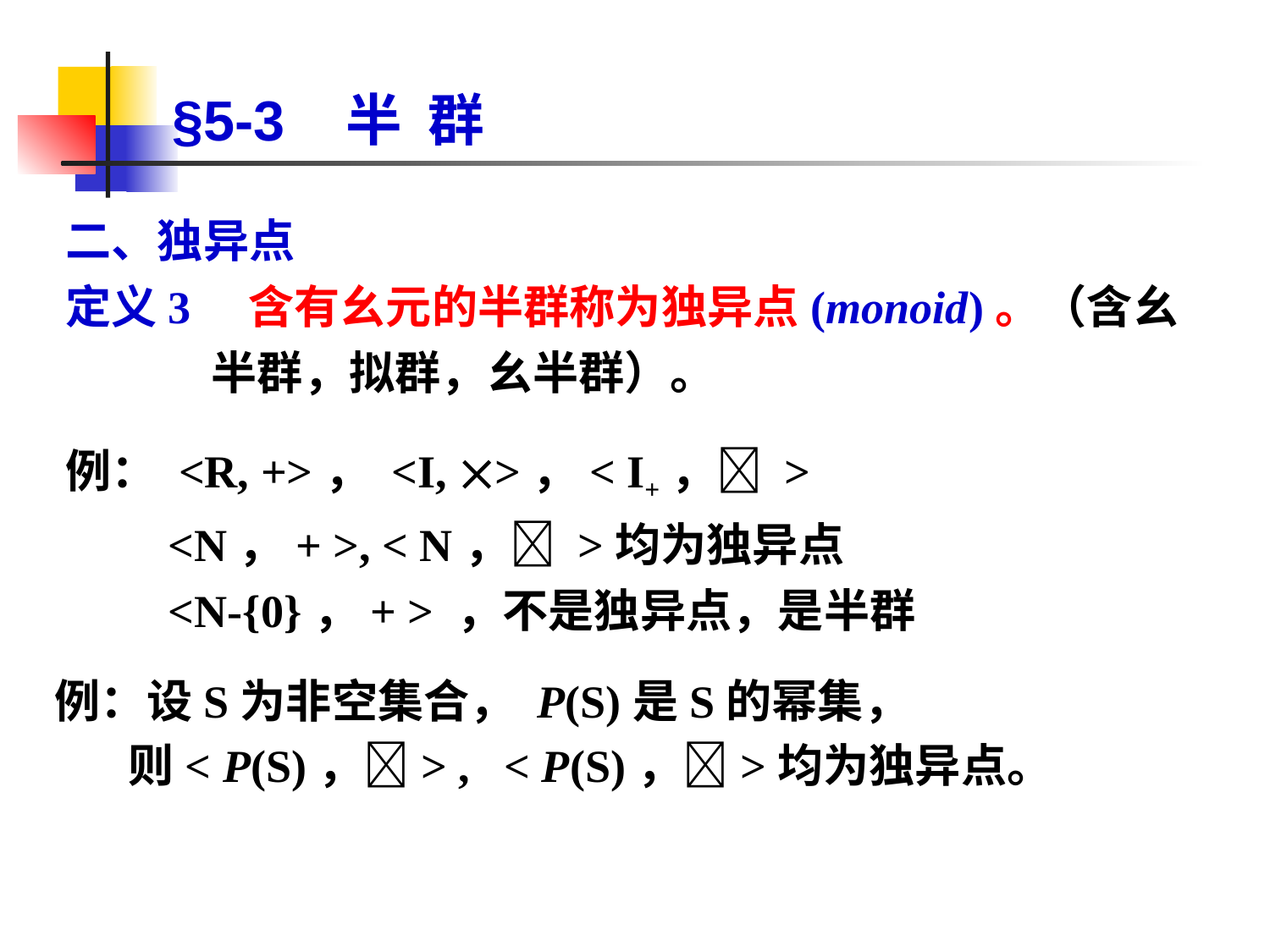

# §5-3   半  群
二、独异点
定义3    含有幺元的半群称为独异点(monoid)。（含幺半群，拟群，幺半群）。
例： <R, +>， <I, ×>，< I+，× >
         <N，+ >, < N，× >均为独异点
         <N-{0}，+ > ，不是独异点，是半群
例：设S为非空集合， P(S)是S的幂集，
      则< P(S)，∩> ,   < P(S)，∪>均为独异点。
10